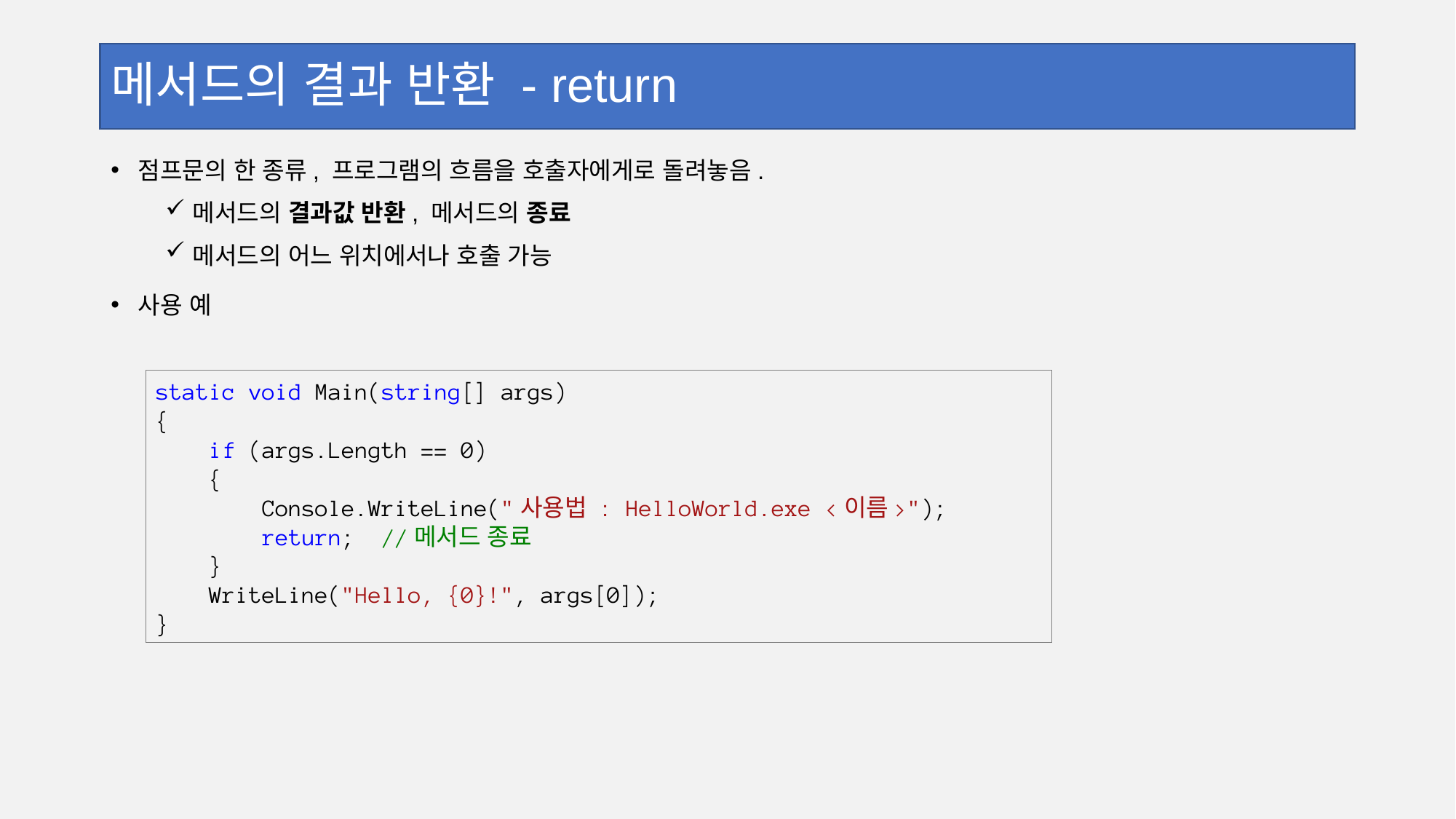

# 메서드의 결과 반환 - return
점프문의 한 종류, 프로그램의 흐름을 호출자에게로 돌려놓음.
메서드의 결과값 반환, 메서드의 종료
메서드의 어느 위치에서나 호출 가능
사용 예

static void Main(string[] args)
{
    if (args.Length == 0)
    {
        Console.WriteLine("사용법 : HelloWorld.exe <이름>");
        return;  //메서드 종료
    }
    WriteLine("Hello, {0}!", args[0]);
}